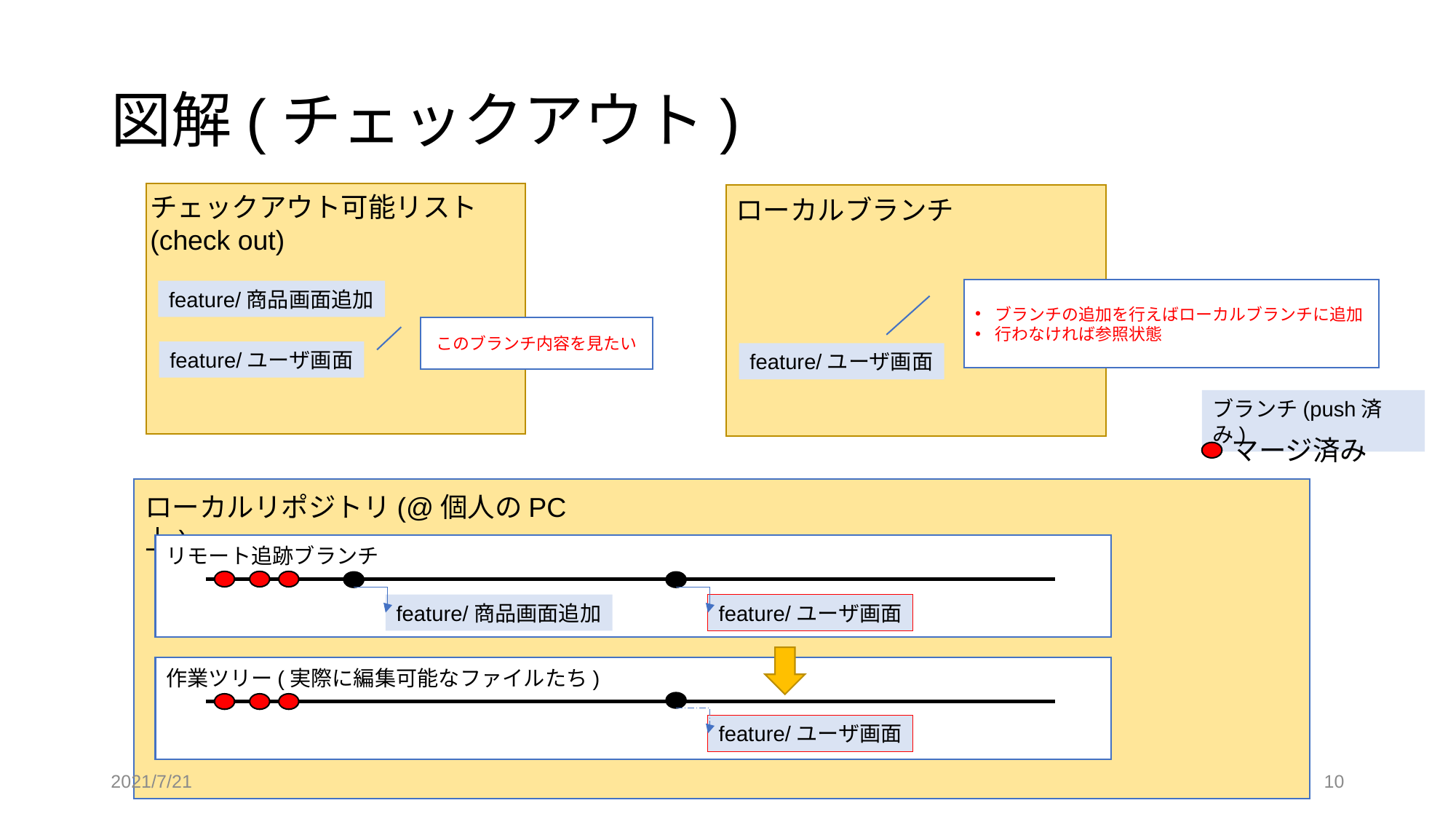

# 図解(チェックアウト)

チェックアウト可能リスト
(check out)

ローカルブランチ
ブランチの追加を行えばローカルブランチに追加
行わなければ参照状態
feature/商品画面追加
このブランチ内容を見たい
feature/ユーザ画面
feature/ユーザ画面
ブランチ(push済み)
マージ済み

ローカルリポジトリ(@個人のPC上)

リモート追跡ブランチ

feature/商品画面追加
feature/ユーザ画面

作業ツリー(実際に編集可能なファイルたち)

feature/ユーザ画面
2021/7/21
10